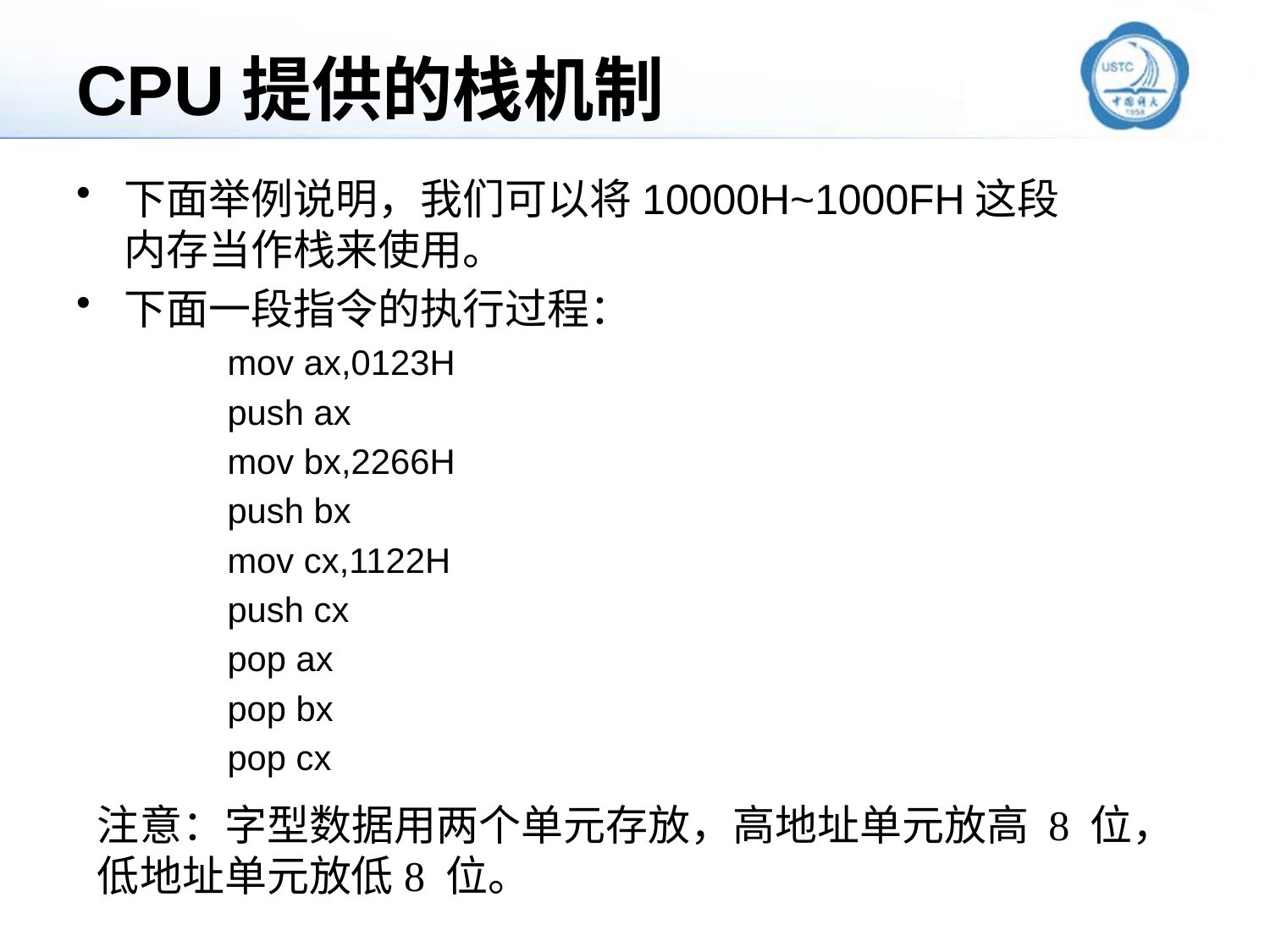

# CPU提供的栈机制
下面举例说明，我们可以将10000H~1000FH这段内存当作栈来使用。
下面一段指令的执行过程：
         mov ax,0123H
         push ax
         mov bx,2266H
         push bx
         mov cx,1122H
         push cx
         pop ax
         pop bx
         pop cx
注意：字型数据用两个单元存放，高地址单元放高 8 位，低地址单元放低8 位。